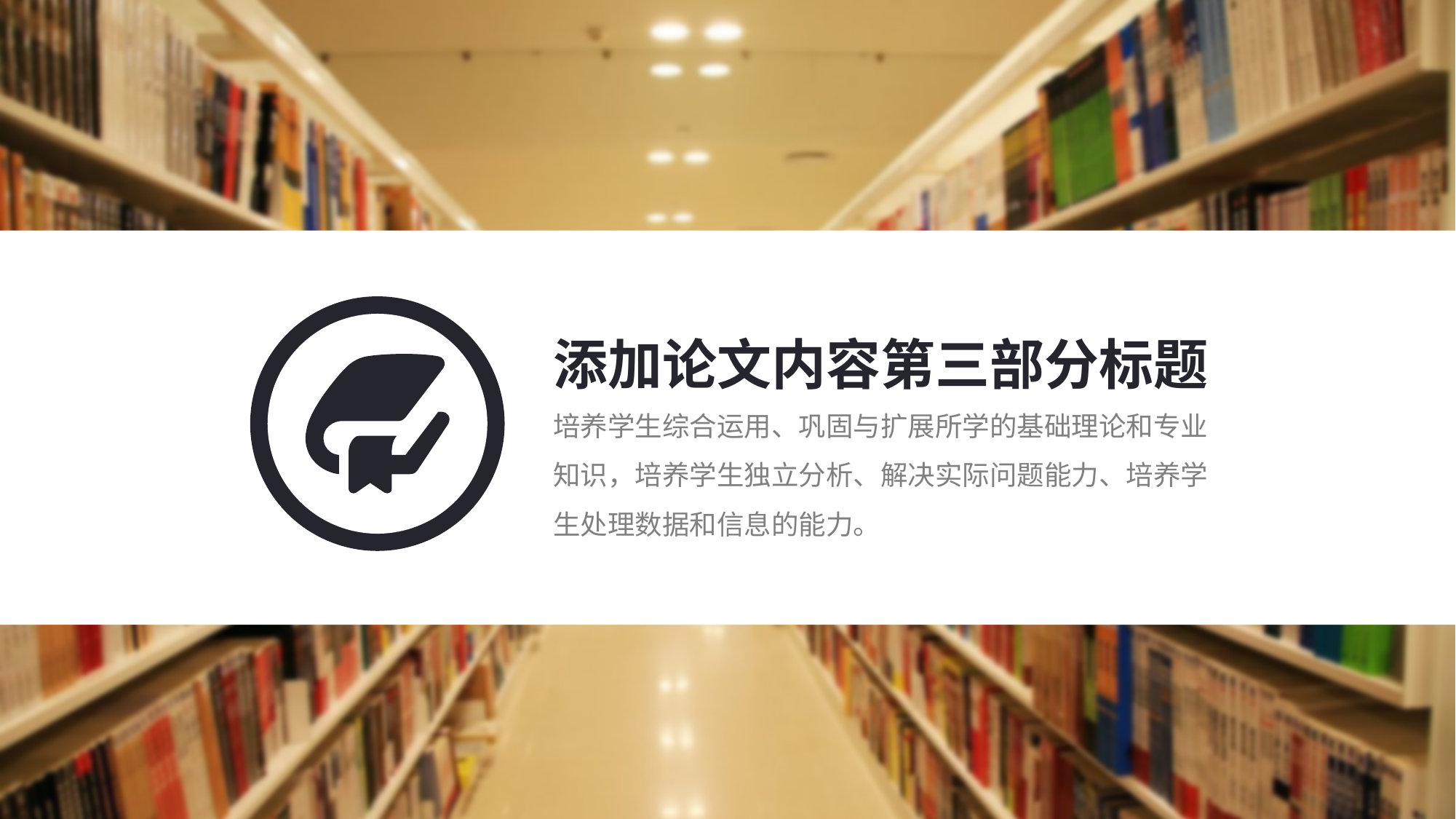

添加论文内容第三部分标题

培养学生综合运用、巩固与扩展所学的基础理论和专业知识，培养学生独立分析、解决实际问题能力、培养学生处理数据和信息的能力。